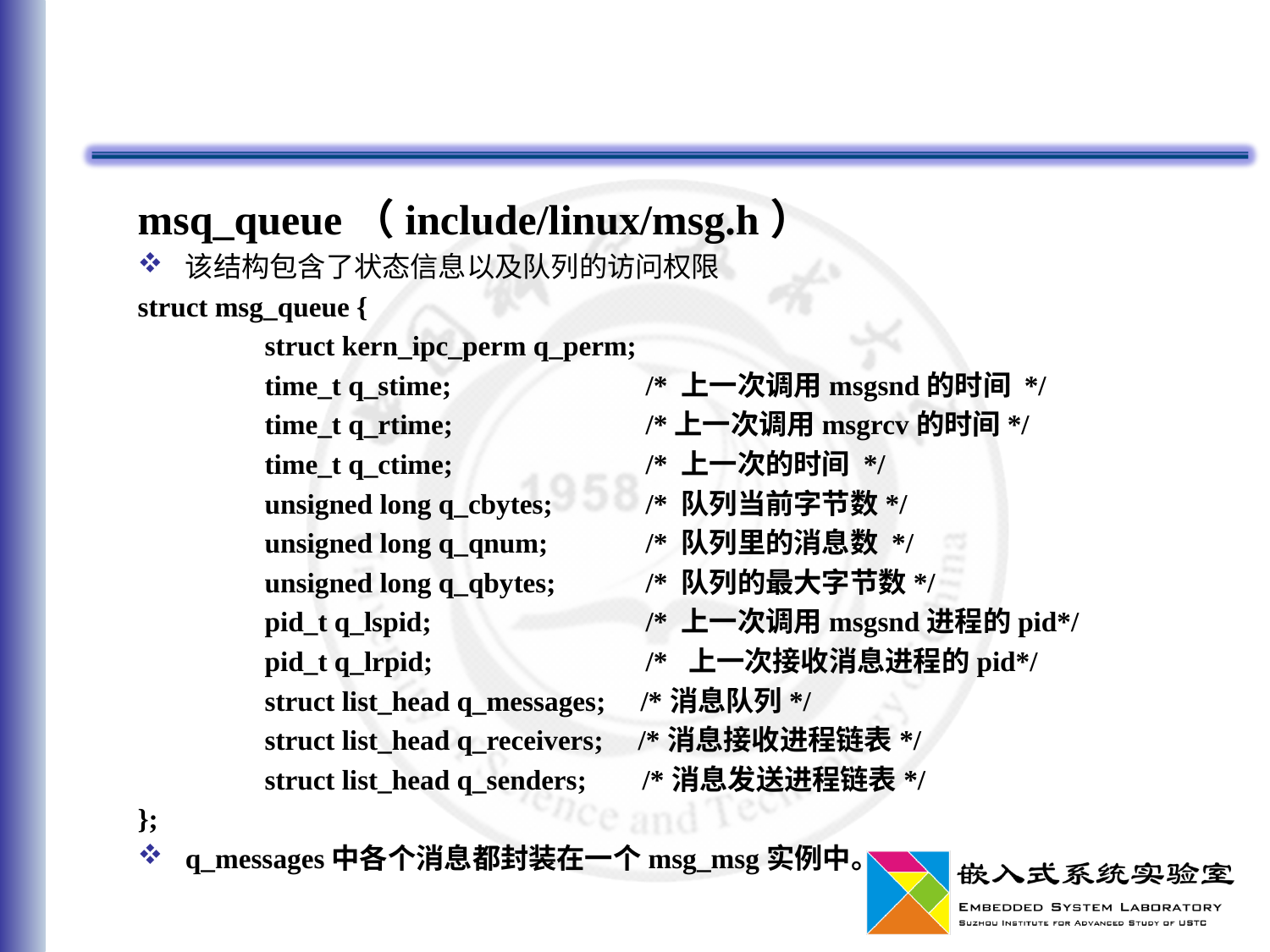

#
msq_queue（include/linux/msg.h）
该结构包含了状态信息以及队列的访问权限
struct msg_queue {
	struct kern_ipc_perm q_perm;
	time_t q_stime;		/* 上一次调用msgsnd的时间 */
	time_t q_rtime;		/*上一次调用msgrcv的时间*/
	time_t q_ctime;		/* 上一次的时间 */
	unsigned long q_cbytes;	/* 队列当前字节数*/
	unsigned long q_qnum;	/* 队列里的消息数 */
	unsigned long q_qbytes;	/* 队列的最大字节数*/
	pid_t q_lspid;		/* 上一次调用msgsnd进程的pid*/
	pid_t q_lrpid;		/*  上一次接收消息进程的pid*/
	struct list_head q_messages;     /*消息队列*/
	struct list_head q_receivers;     /*消息接收进程链表*/
	struct list_head q_senders;        /*消息发送进程链表*/
};
q_messages中各个消息都封装在一个msg_msg实例中。